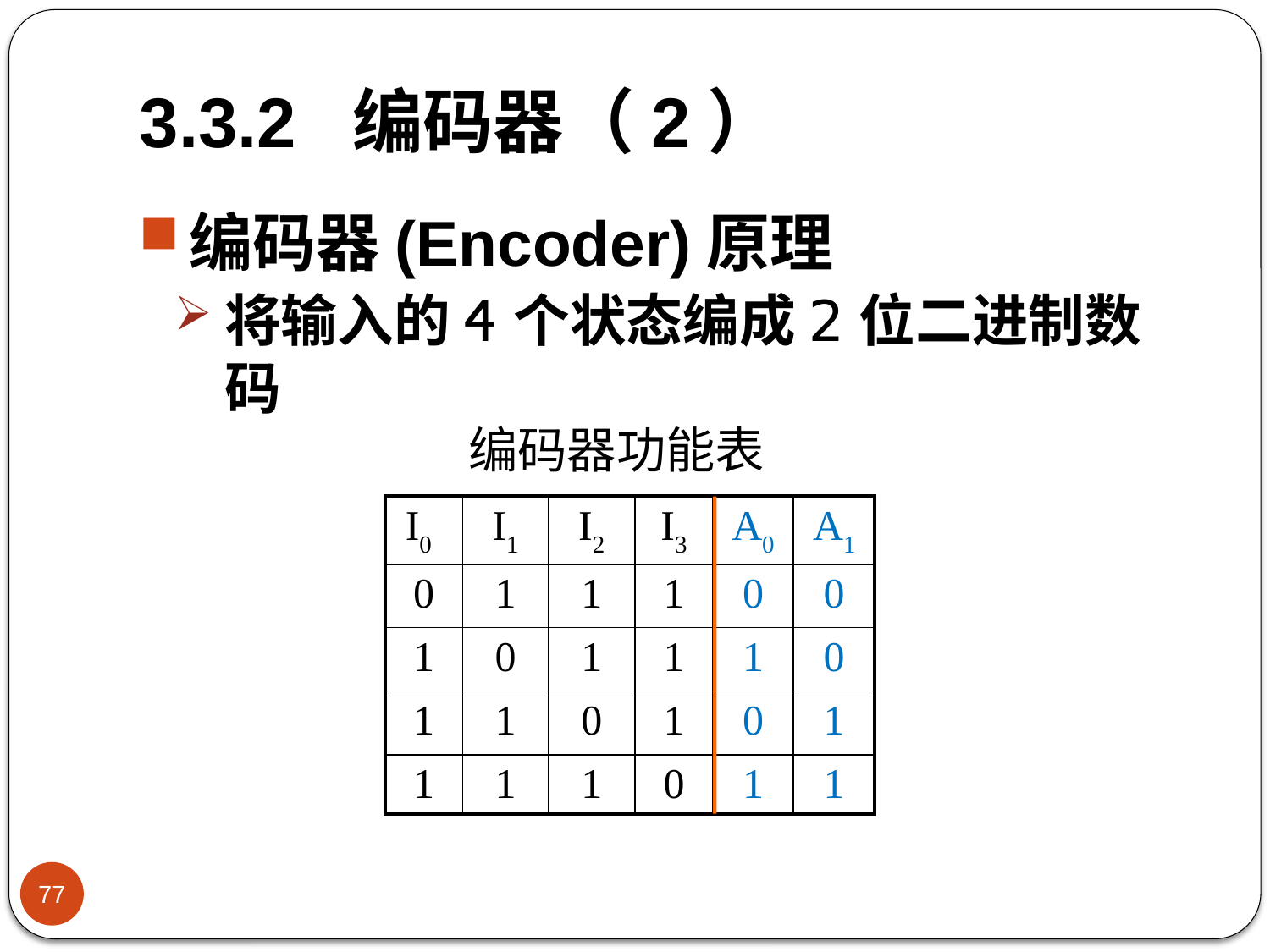

# 3.3.2  编码器（2）
编码器(Encoder)原理
将输入的4个状态编成2位二进制数码

编码器功能表
| I0 | I1 | I2 | I3 | A0 | A1 |
| --- | --- | --- | --- | --- | --- |
| 0 | 1 | 1 | 1 | 0 | 0 |
| 1 | 0 | 1 | 1 | 1 | 0 |
| 1 | 1 | 0 | 1 | 0 | 1 |
| 1 | 1 | 1 | 0 | 1 | 1 |

77